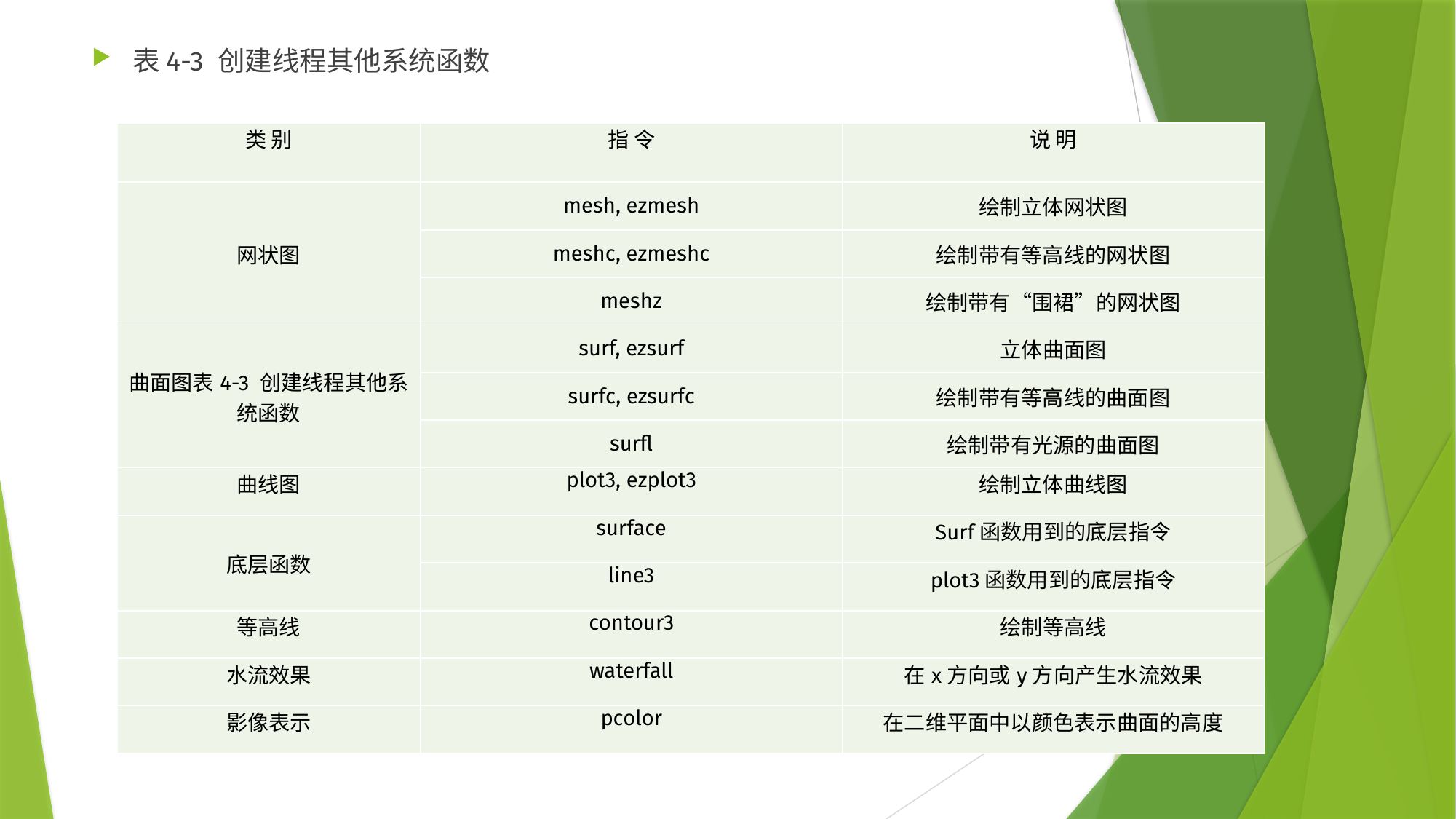

表4-3 创建线程其他系统函数

| 类 别 | 指 令 | 说 明 |
| --- | --- | --- |
| 网状图 | mesh, ezmesh | 绘制立体网状图 |
|  | meshc, ezmeshc | 绘制带有等高线的网状图 |
|  | meshz | 绘制带有“围裙”的网状图 |
| 曲面图表4-3 创建线程其他系统函数 | surf, ezsurf | 立体曲面图 |
|  | surfc, ezsurfc | 绘制带有等高线的曲面图 |
|  | surfl | 绘制带有光源的曲面图 |
| 曲线图 | plot3, ezplot3 | 绘制立体曲线图 |
| 底层函数 | surface | Surf函数用到的底层指令 |
|  | line3 | plot3函数用到的底层指令 |
| 等高线 | contour3 | 绘制等高线 |
| 水流效果 | waterfall | 在x方向或y方向产生水流效果 |
| 影像表示 | pcolor | 在二维平面中以颜色表示曲面的高度 |